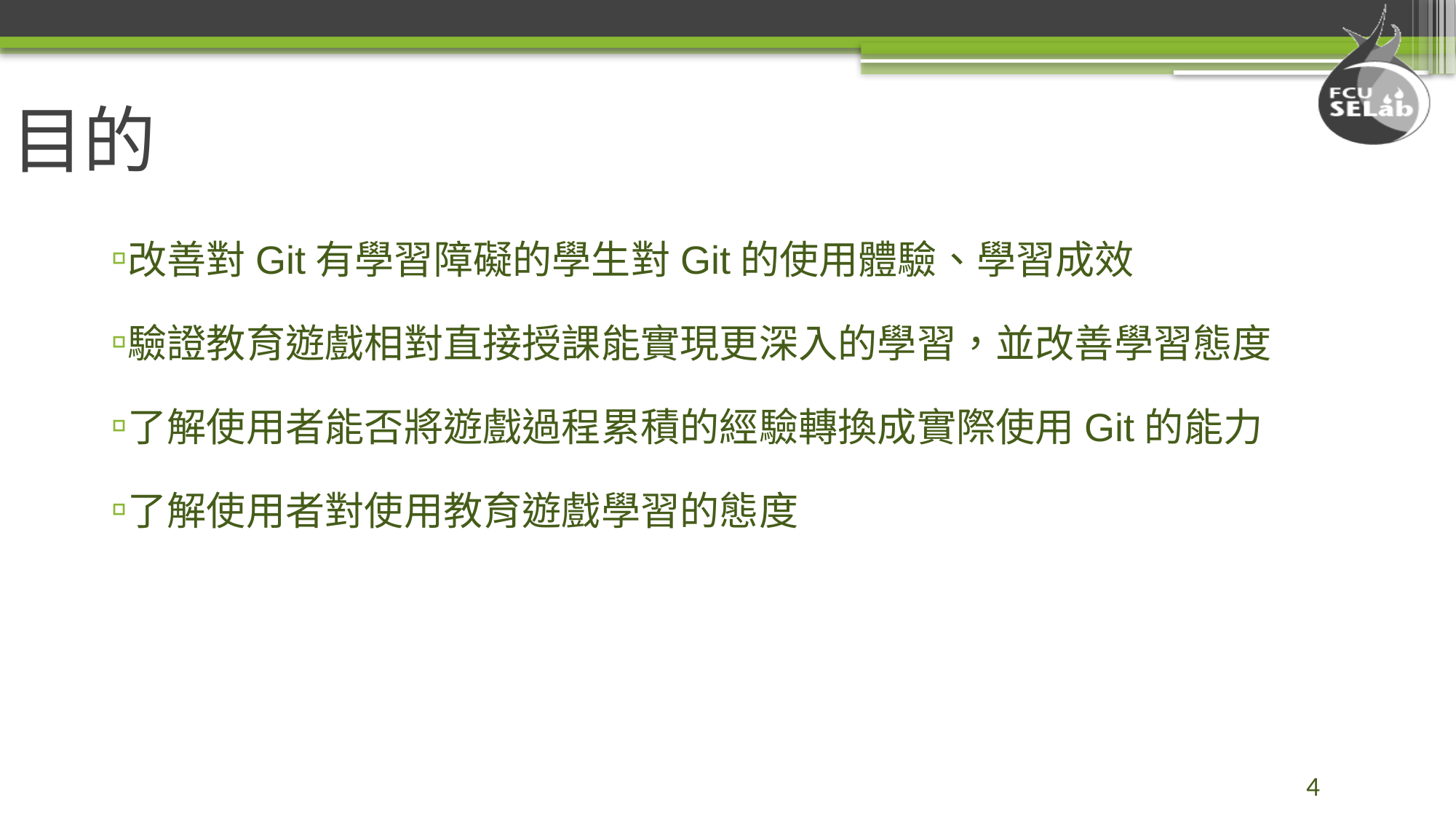

# 目的

改善對Git有學習障礙的學生對Git的使用體驗、學習成效
驗證教育遊戲相對直接授課能實現更深入的學習，並改善學習態度
了解使用者能否將遊戲過程累積的經驗轉換成實際使用Git的能力
了解使用者對使用教育遊戲學習的態度

4